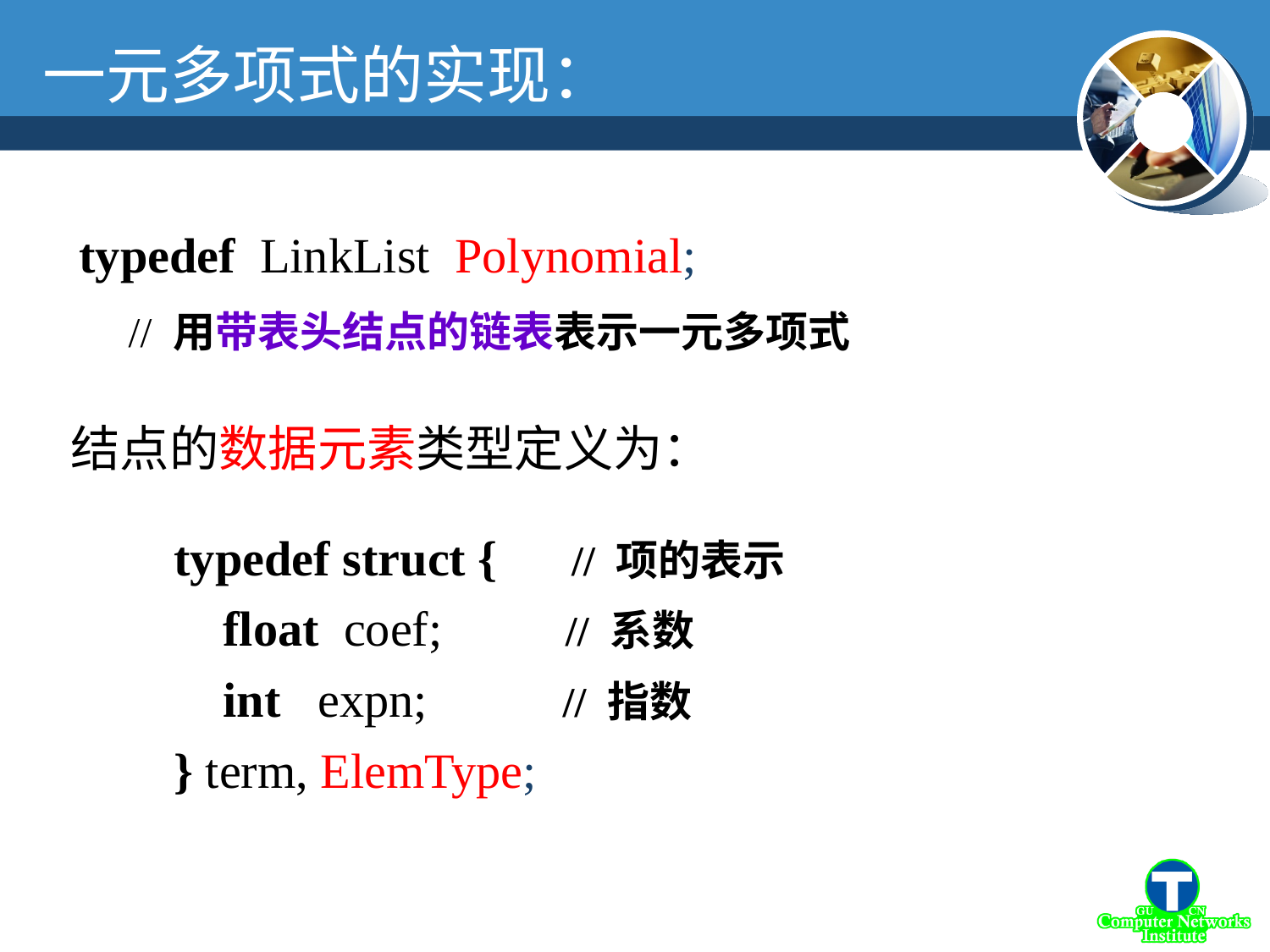

一元多项式的实现：
typedef  LinkList  Polynomial;
    // 用带表头结点的链表表示一元多项式
结点的数据元素类型定义为：
typedef struct {      // 项的表示
    float  coef;          // 系数
    int   expn;           // 指数
} term, ElemType;